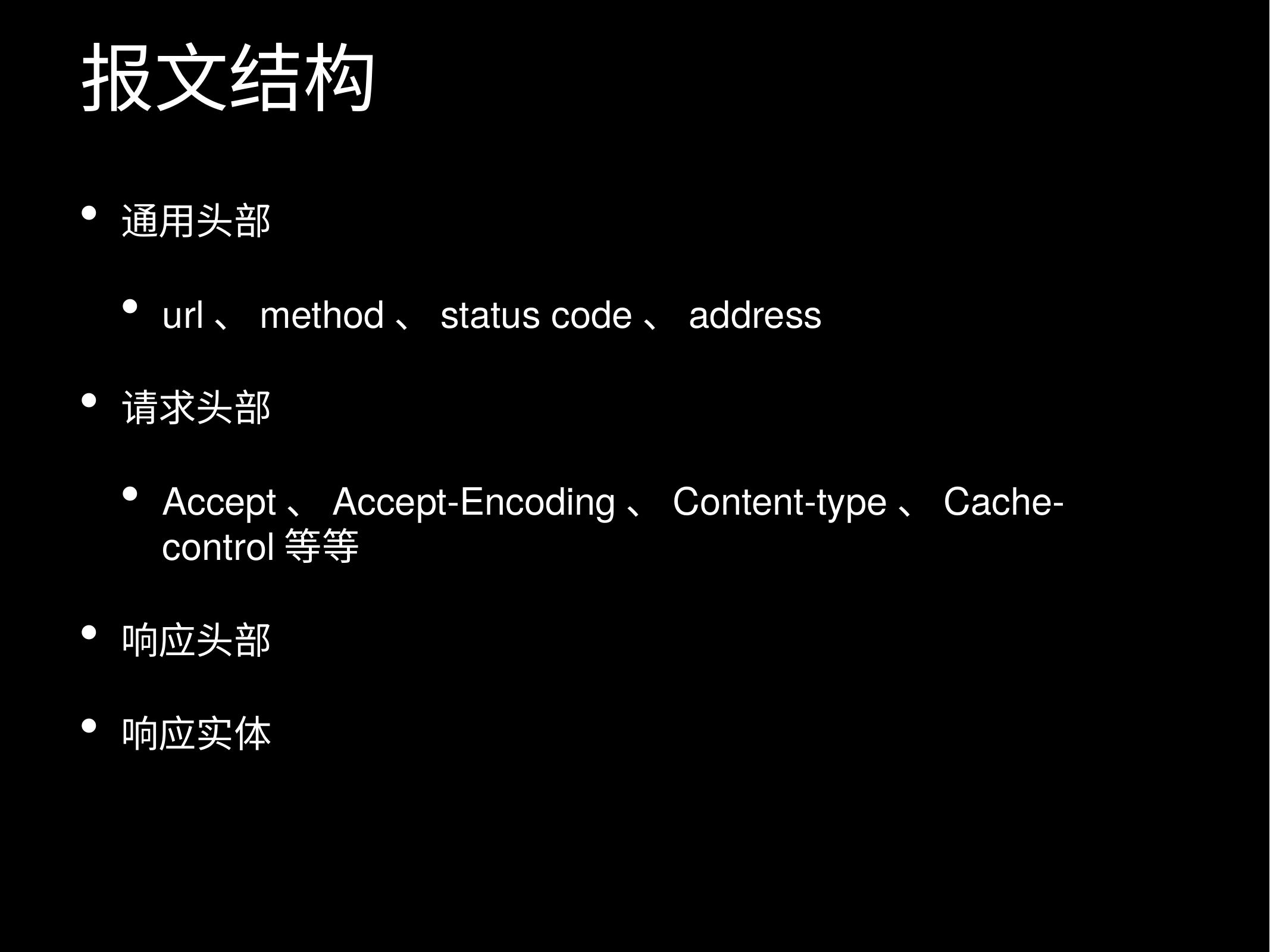

# 报文结构
通用头部
url、method、status code、address
请求头部
Accept、Accept-Encoding、Content-type、Cache-control等等
响应头部
响应实体